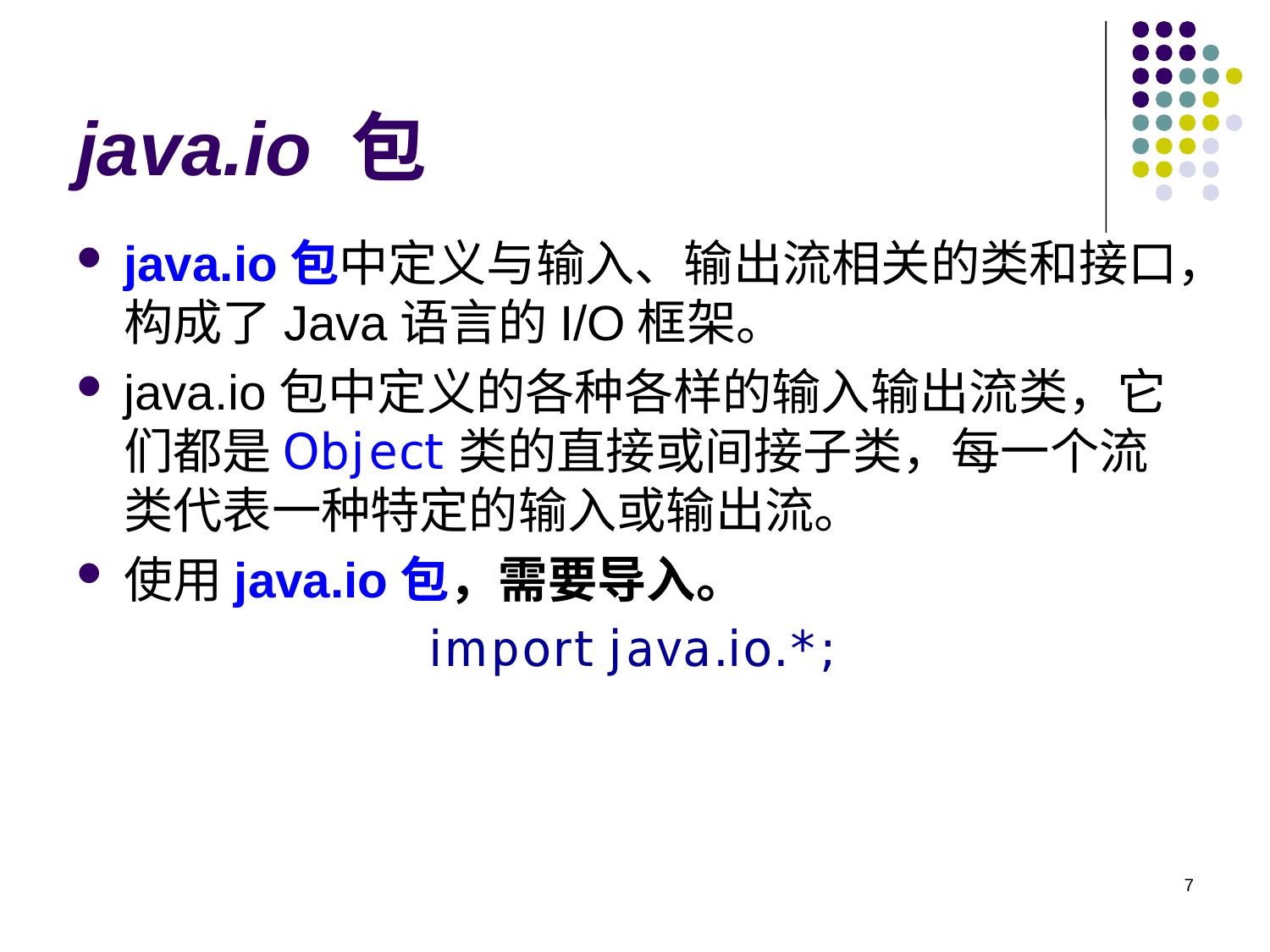

# java.io 包
java.io包中定义与输入、输出流相关的类和接口，构成了Java语言的I/O框架。
java.io包中定义的各种各样的输入输出流类，它们都是Object类的直接或间接子类，每一个流类代表一种特定的输入或输出流。
使用java.io包，需要导入。
import java.io.*;
7